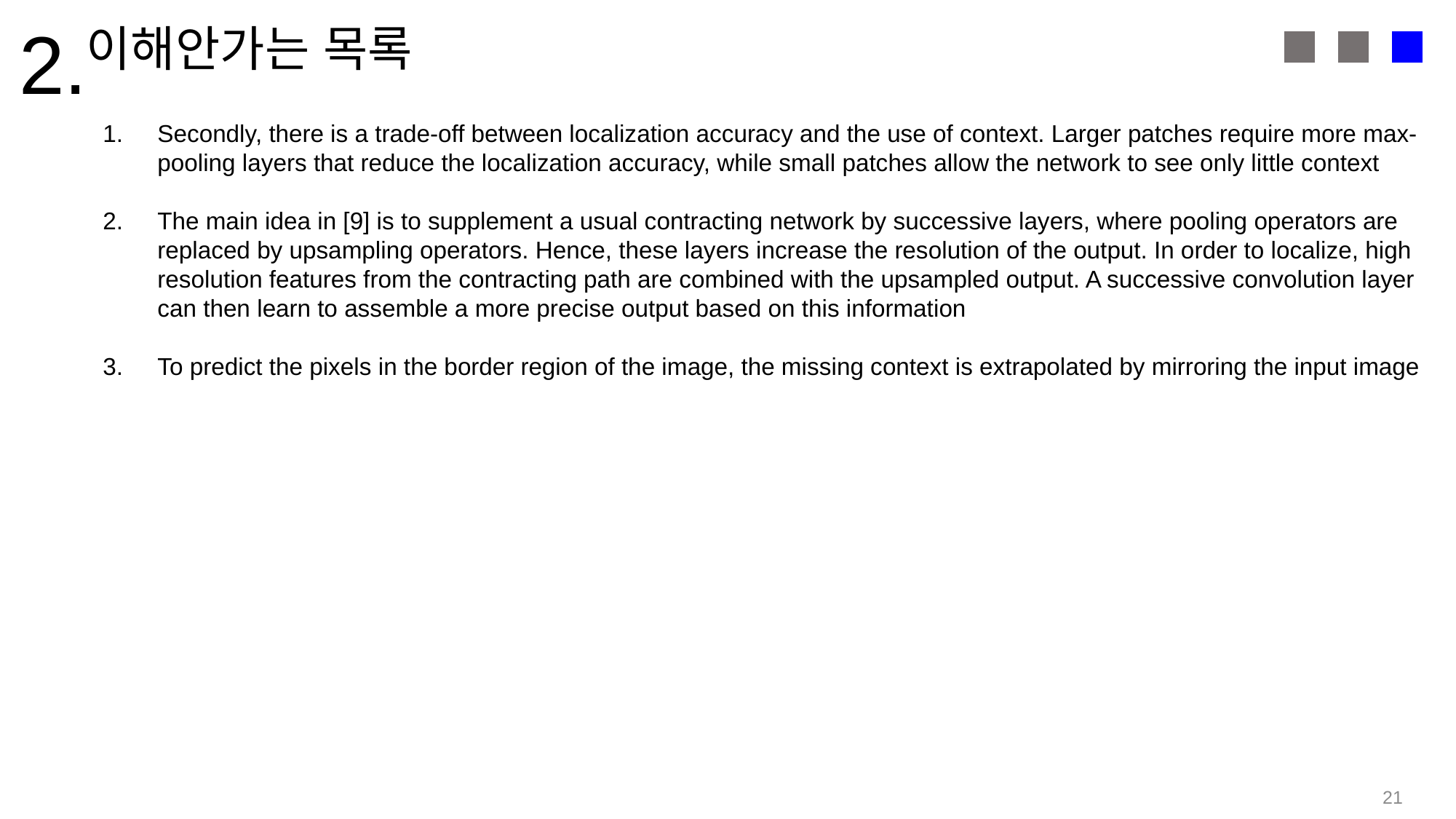

2.
이해안가는 목록

Secondly, there is a trade-off between localization accuracy and the use of context. Larger patches require more max-pooling layers that reduce the localization accuracy, while small patches allow the network to see only little context

The main idea in [9] is to supplement a usual contracting network by successive layers, where pooling operators are replaced by upsampling operators. Hence, these layers increase the resolution of the output. In order to localize, high resolution features from the contracting path are combined with the upsampled output. A successive convolution layer can then learn to assemble a more precise output based on this information

To predict the pixels in the border region of the image, the missing context is extrapolated by mirroring the input image

21